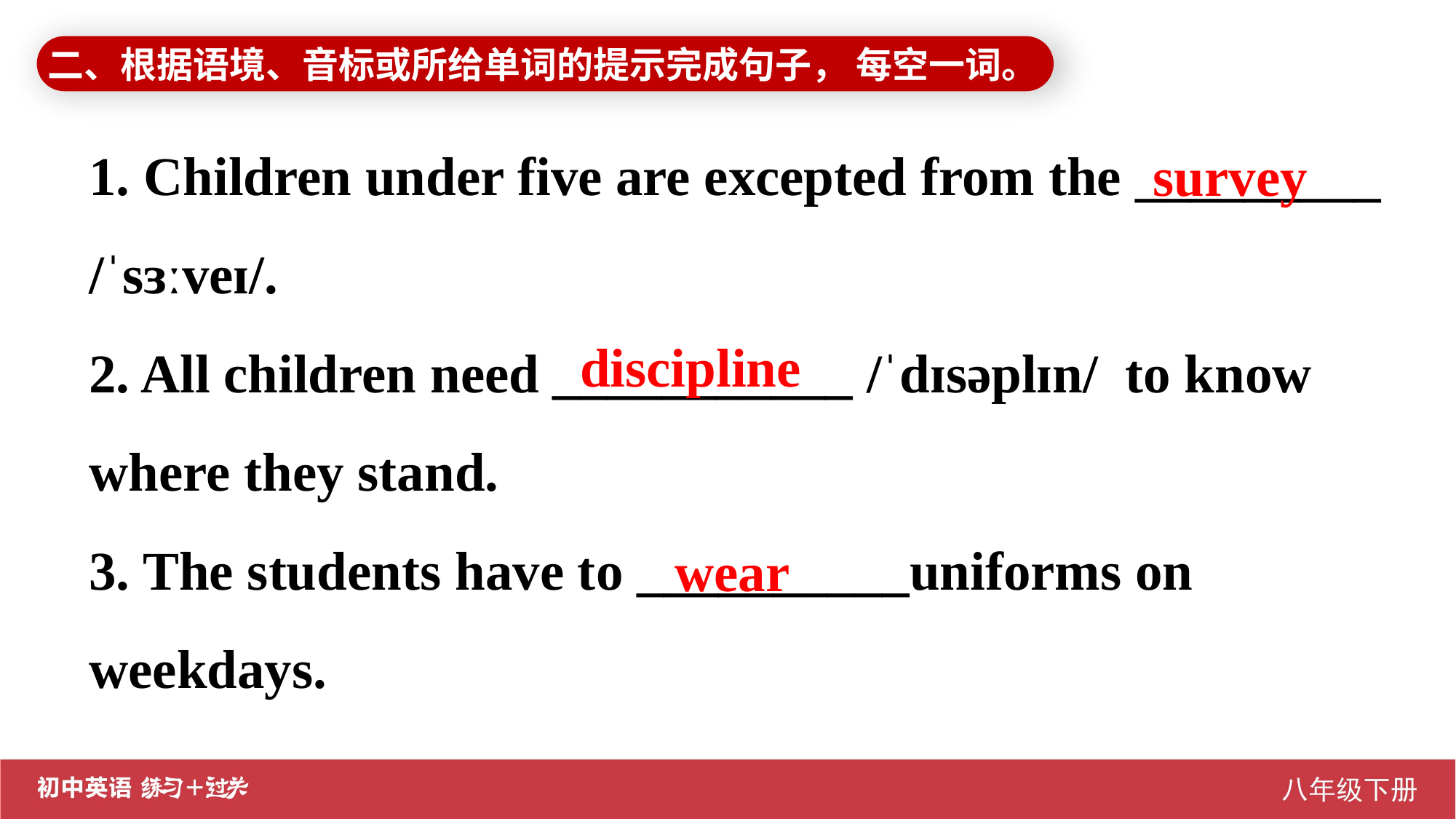

二、根据语境、音标或所给单词的提示完成句子， 每空一词。
1. Children under five are excepted from the _________ /ˈsɜːveɪ/.
2. All children need ___________ /ˈdɪsəplɪn/  to know where they stand.
3. The students have to __________uniforms on weekdays.
survey
discipline
wear